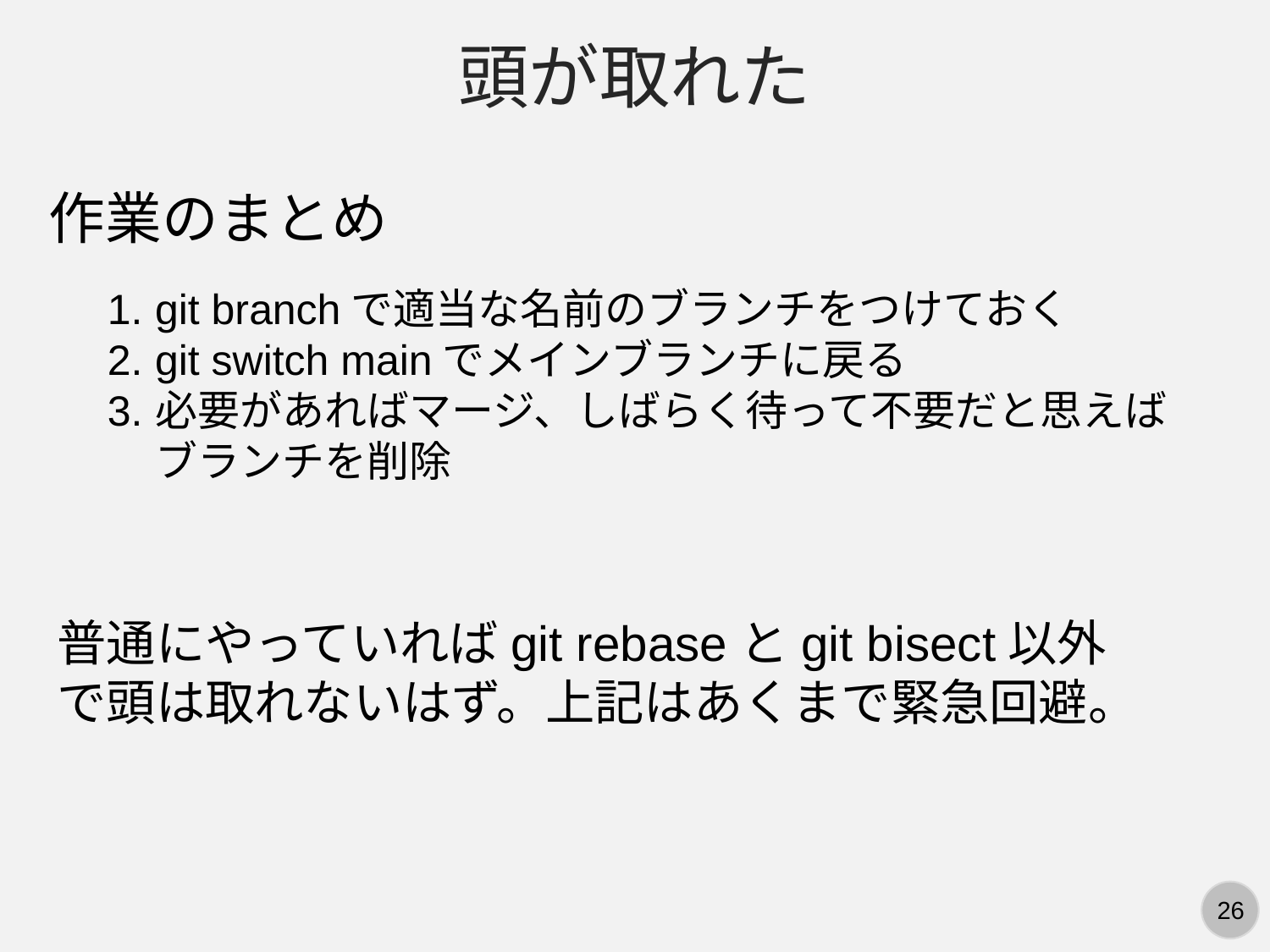

頭が取れた
作業のまとめ
git branchで適当な名前のブランチをつけておく
git switch mainでメインブランチに戻る
必要があればマージ、しばらく待って不要だと思えばブランチを削除
普通にやっていればgit rebaseとgit bisect以外で頭は取れないはず。上記はあくまで緊急回避。